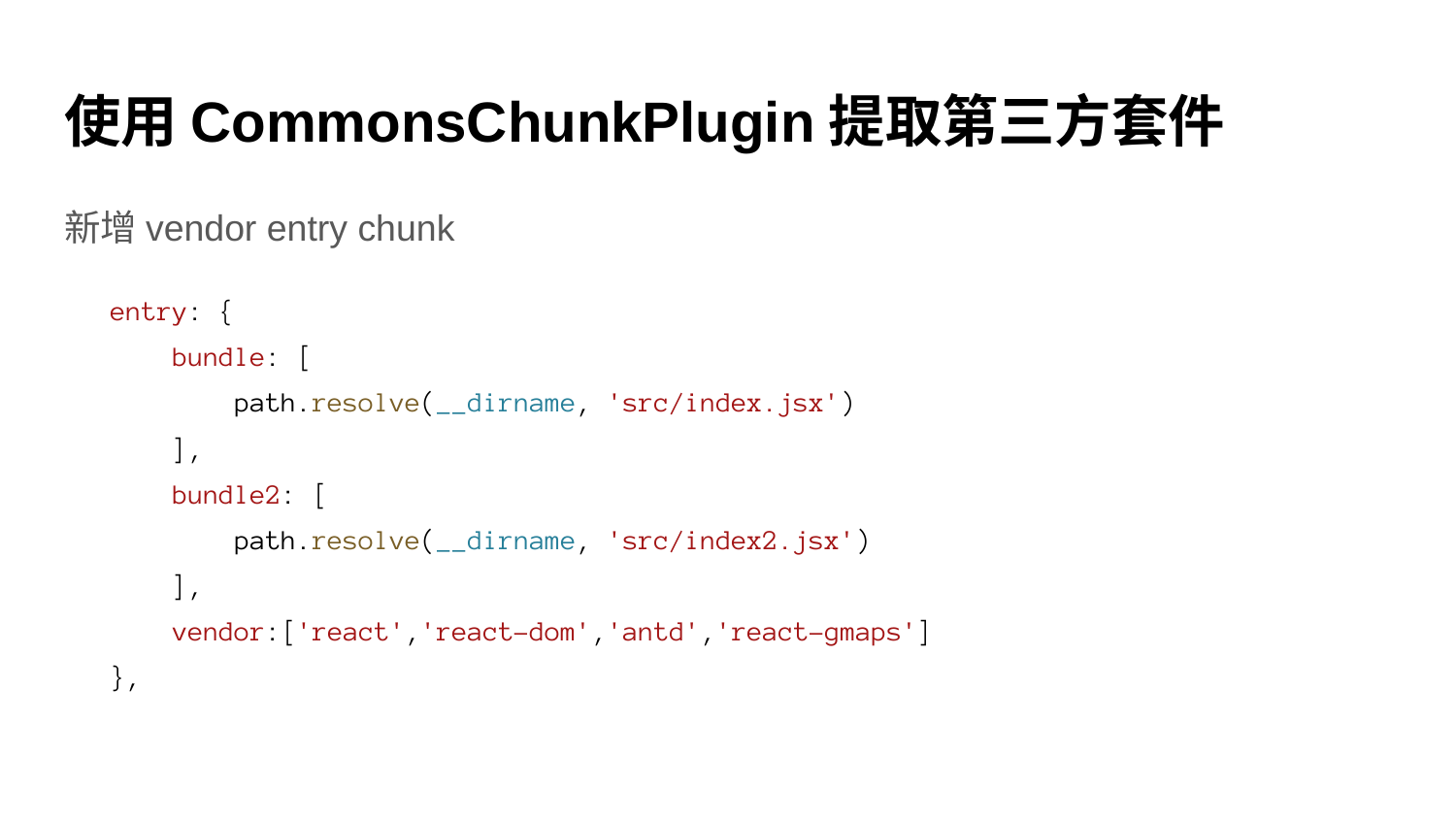

# 使用CommonsChunkPlugin提取第三方套件

新增vendor entry chunk
   entry: {
       bundle: [
           path.resolve(__dirname, 'src/index.jsx')
       ],
       bundle2: [
           path.resolve(__dirname, 'src/index2.jsx')
       ],
       vendor:['react','react-dom','antd','react-gmaps']
   },